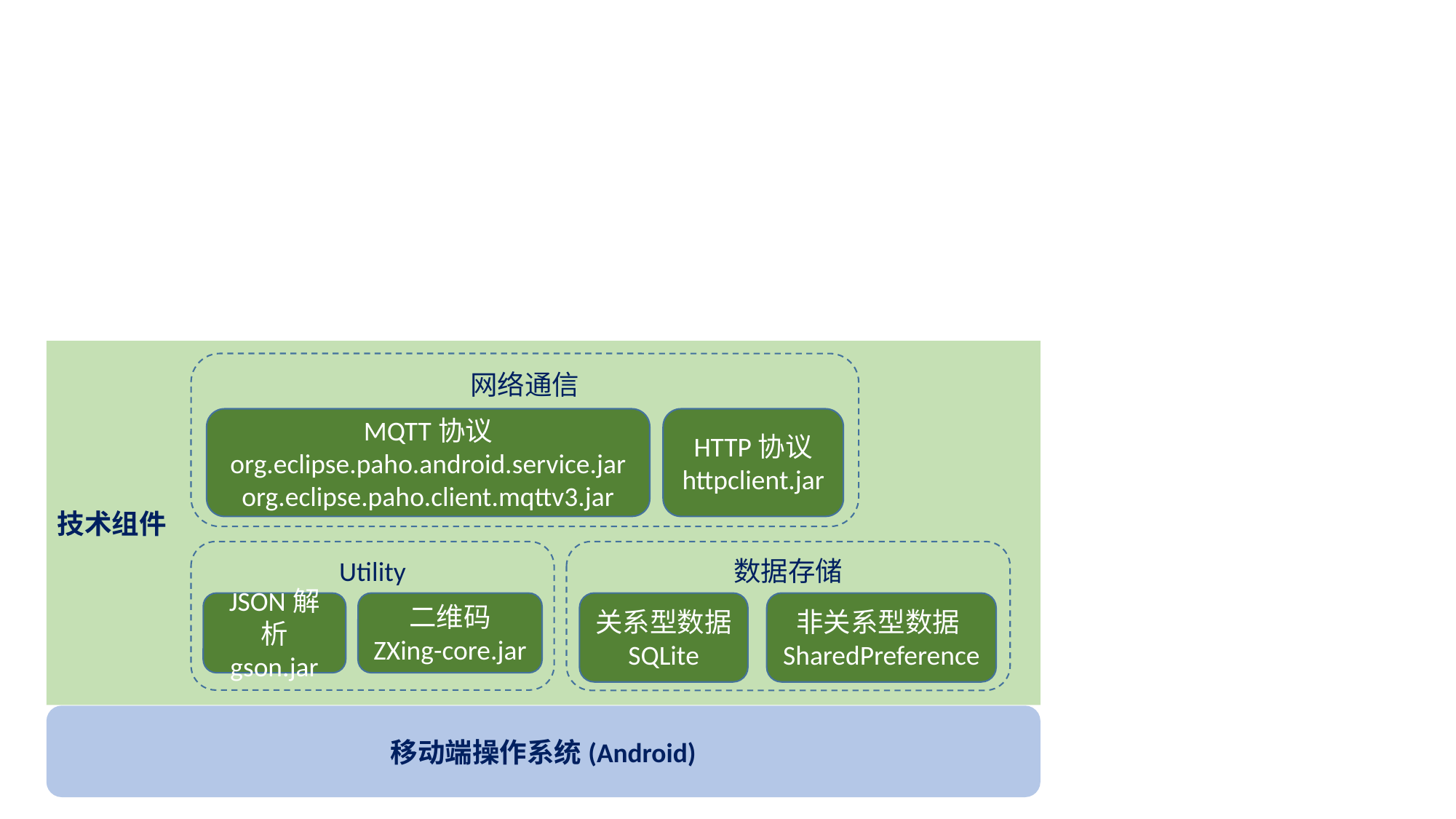

技术组件
网络通信
MQTT协议
org.eclipse.paho.android.service.jar
org.eclipse.paho.client.mqttv3.jar
HTTP协议
httpclient.jar
Utility
数据存储
非关系型数据SharedPreference
JSON解析
gson.jar
二维码
ZXing-core.jar
关系型数据
SQLite
移动端操作系统(Android)